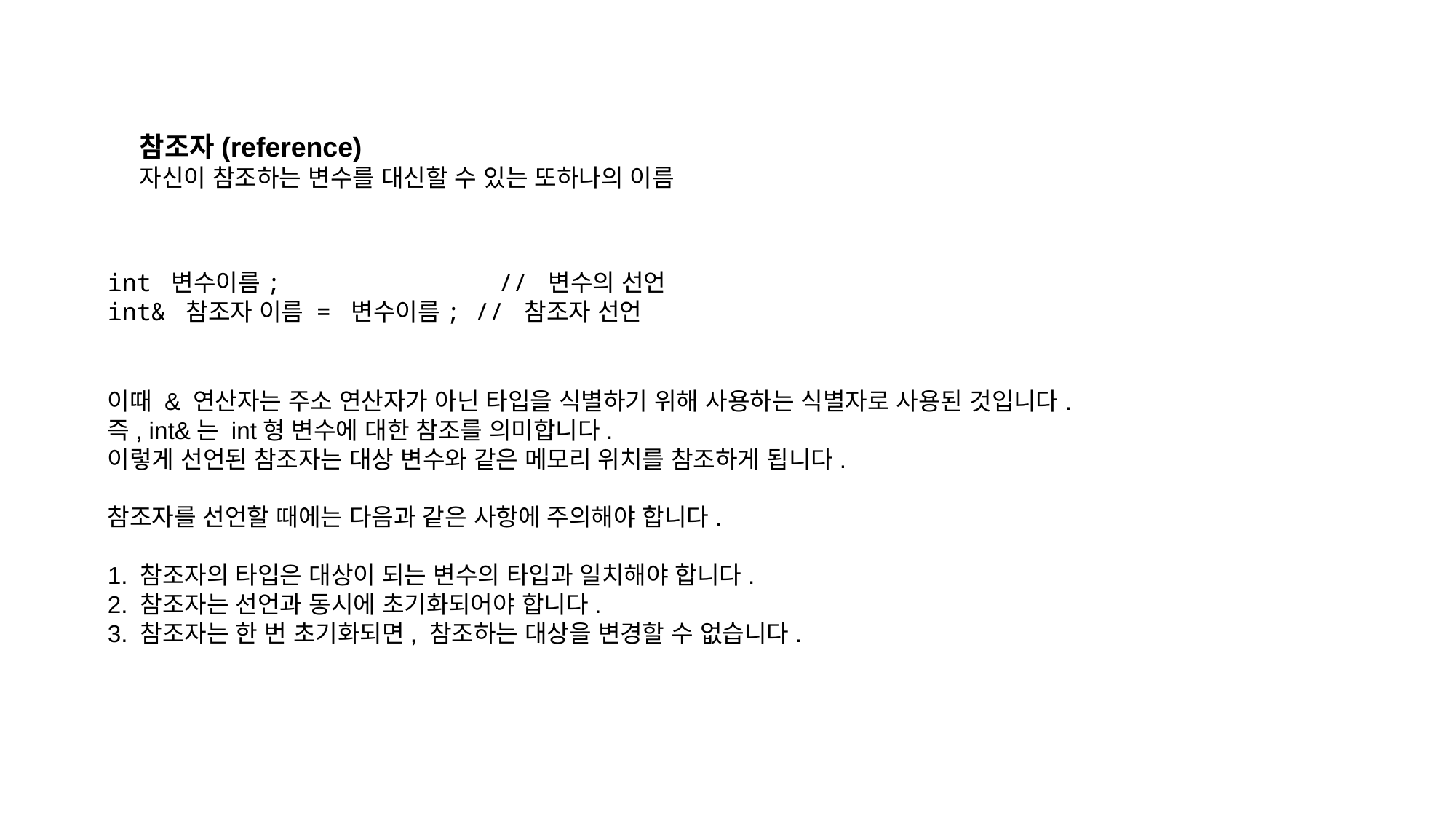

참조자(reference)
자신이 참조하는 변수를 대신할 수 있는 또하나의 이름
int 변수이름;               // 변수의 선언
int& 참조자 이름 = 변수이름; // 참조자 선언
이때 & 연산자는 주소 연산자가 아닌 타입을 식별하기 위해 사용하는 식별자로 사용된 것입니다.
즉, int&는 int형 변수에 대한 참조를 의미합니다.
이렇게 선언된 참조자는 대상 변수와 같은 메모리 위치를 참조하게 됩니다.

참조자를 선언할 때에는 다음과 같은 사항에 주의해야 합니다.

1. 참조자의 타입은 대상이 되는 변수의 타입과 일치해야 합니다.
2. 참조자는 선언과 동시에 초기화되어야 합니다.
3. 참조자는 한 번 초기화되면, 참조하는 대상을 변경할 수 없습니다.